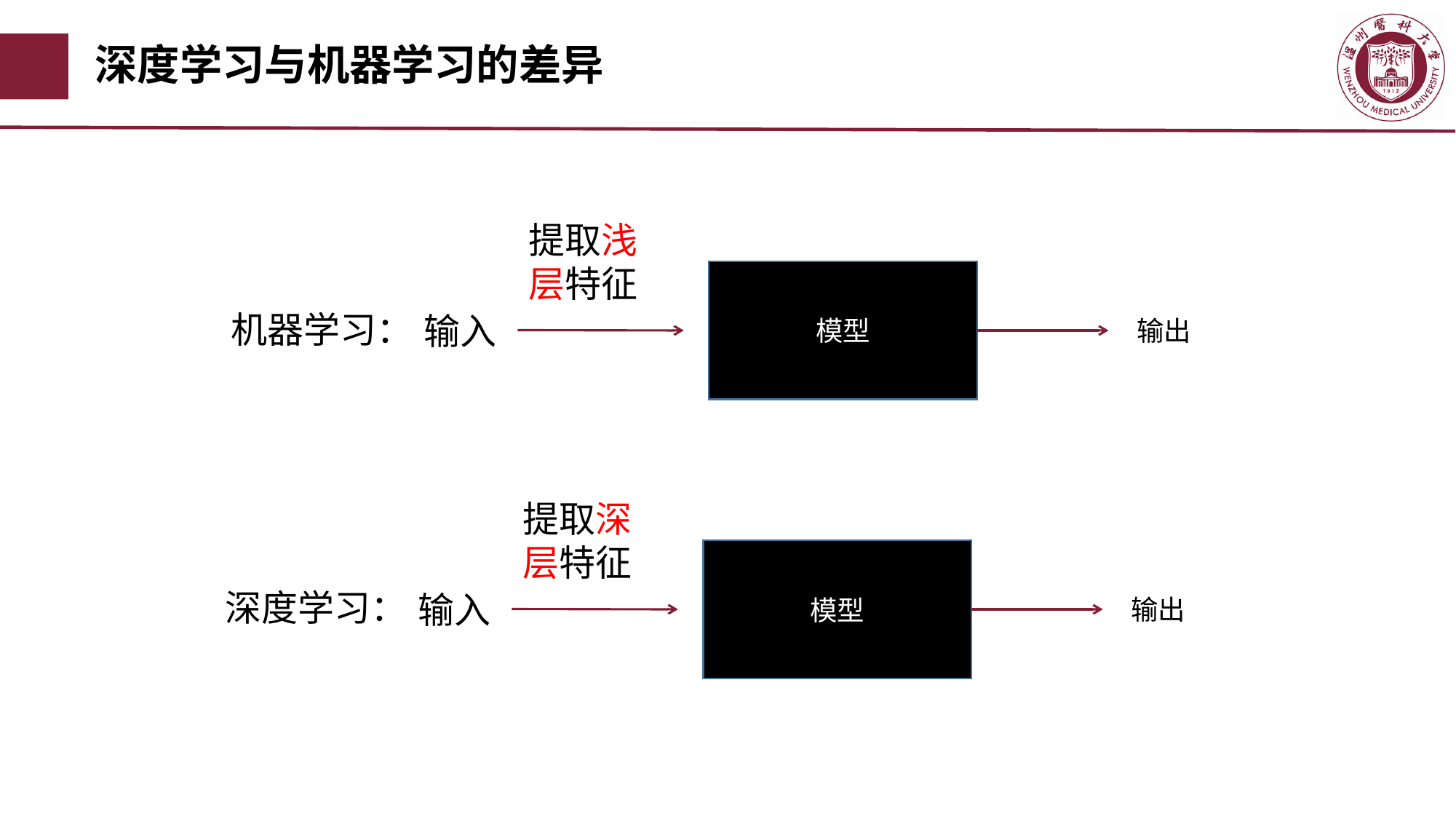

# 深度学习与机器学习的差异
提取浅层特征
模型
机器学习：
输入
输出
提取深层特征
模型
深度学习：
输入
输出